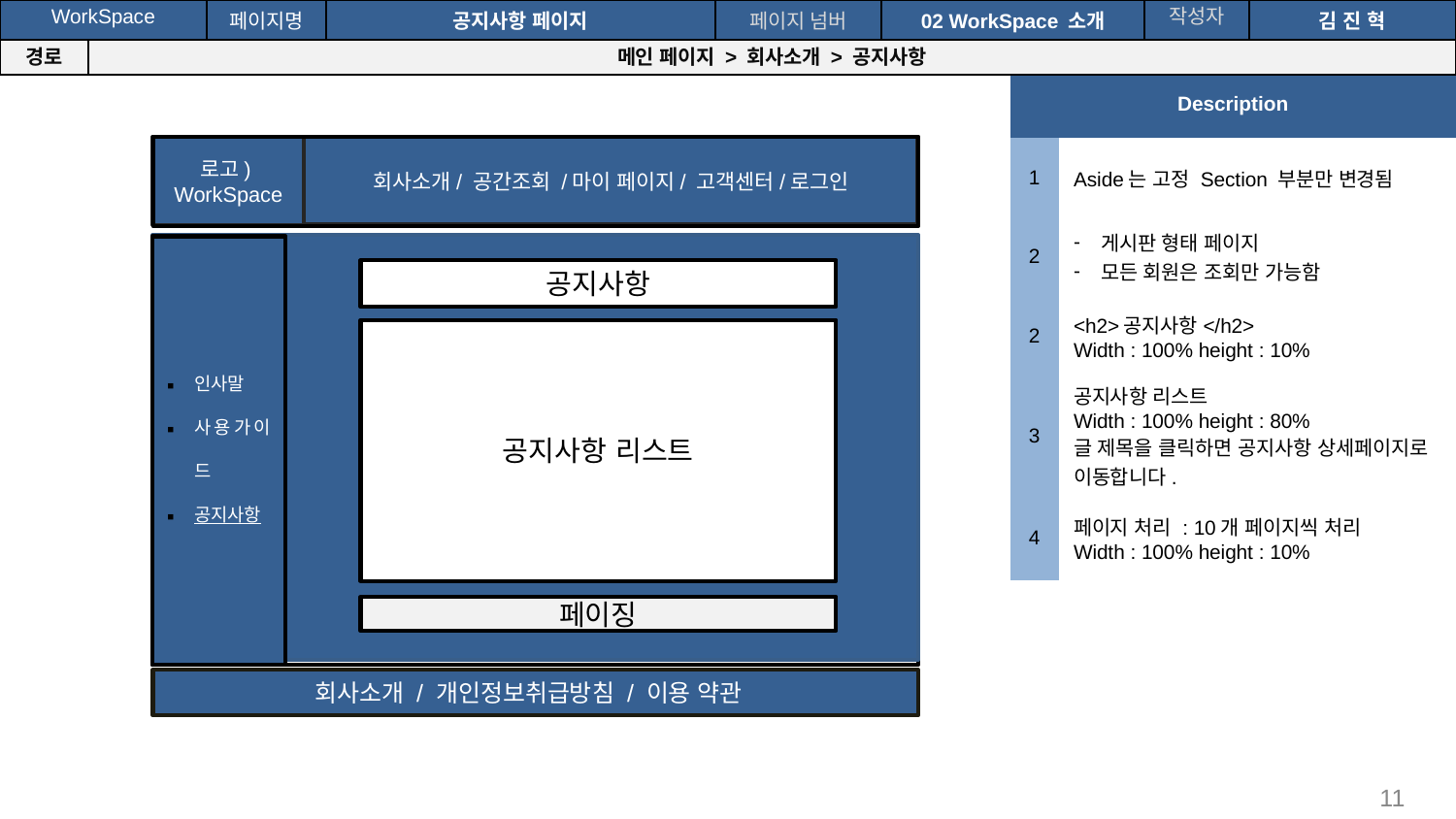

공간(오피스) 대여 시스템
| WorkSpace |  | 페이지명 | 공지사항 페이지 | 페이지 넘버 | 02 WorkSpace 소개 | 작성자 | 김 진 혁 |
| --- | --- | --- | --- | --- | --- | --- | --- |
| 경로 | 메인 페이지 > 회사소개 > 공지사항 |  |  |  |  |  |  |
| Description |  |
| --- | --- |
| 1 | Aside는 고정 Section 부분만 변경됨 |
| 2 | 게시판 형태 페이지 모든 회원은 조회만 가능함 |
| 2 | <h2>공지사항</h2> Width : 100% height : 10% |
| 3 | 공지사항 리스트 Width : 100% height : 80% 글 제목을 클릭하면 공지사항 상세페이지로 이동합니다. |
| 4 | 페이지 처리 : 10개 페이지씩 처리 Width : 100% height : 10% |
회사소개/ 공간조회 /마이 페이지/ 고객센터/로그인
로고)
WorkSpace
회사소개 / 개인정보취급방침 / 이용 약관

인사말
사용가이드
공지사항

공지사항
공지사항 리스트
페이징
11